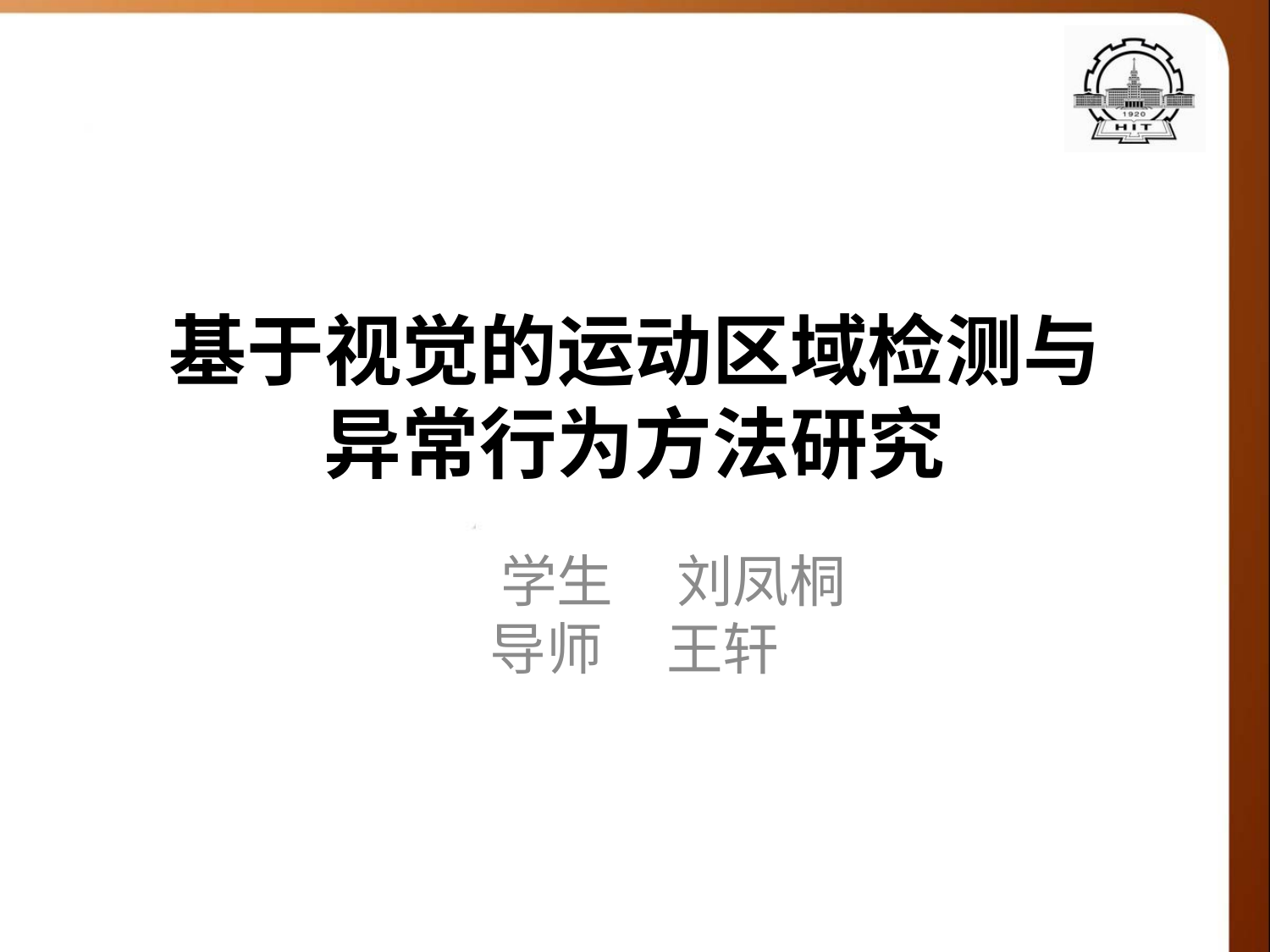

# 基于视觉的运动区域检测与 异常行为方法研究
     学生     刘凤桐
导师     王轩